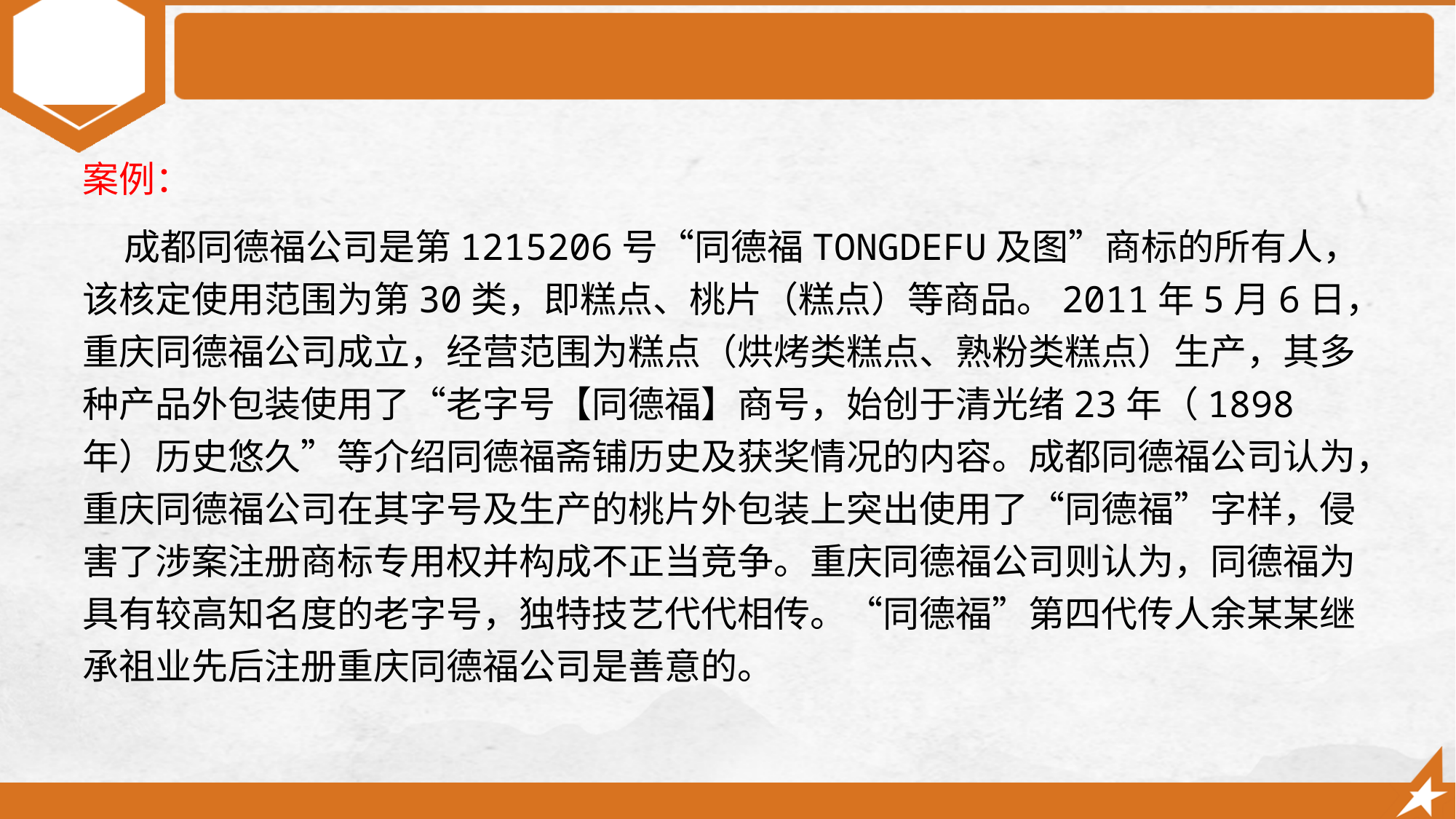

案例：
    成都同德福公司是第1215206号“同德福TONGDEFU及图”商标的所有人，该核定使用范围为第30类，即糕点、桃片（糕点）等商品。2011年5月6日，重庆同德福公司成立，经营范围为糕点（烘烤类糕点、熟粉类糕点）生产，其多种产品外包装使用了“老字号【同德福】商号，始创于清光绪23年（1898年）历史悠久”等介绍同德福斋铺历史及获奖情况的内容。成都同德福公司认为，重庆同德福公司在其字号及生产的桃片外包装上突出使用了“同德福”字样，侵害了涉案注册商标专用权并构成不正当竞争。重庆同德福公司则认为，同德福为具有较高知名度的老字号，独特技艺代代相传。“同德福”第四代传人余某某继承祖业先后注册重庆同德福公司是善意的。